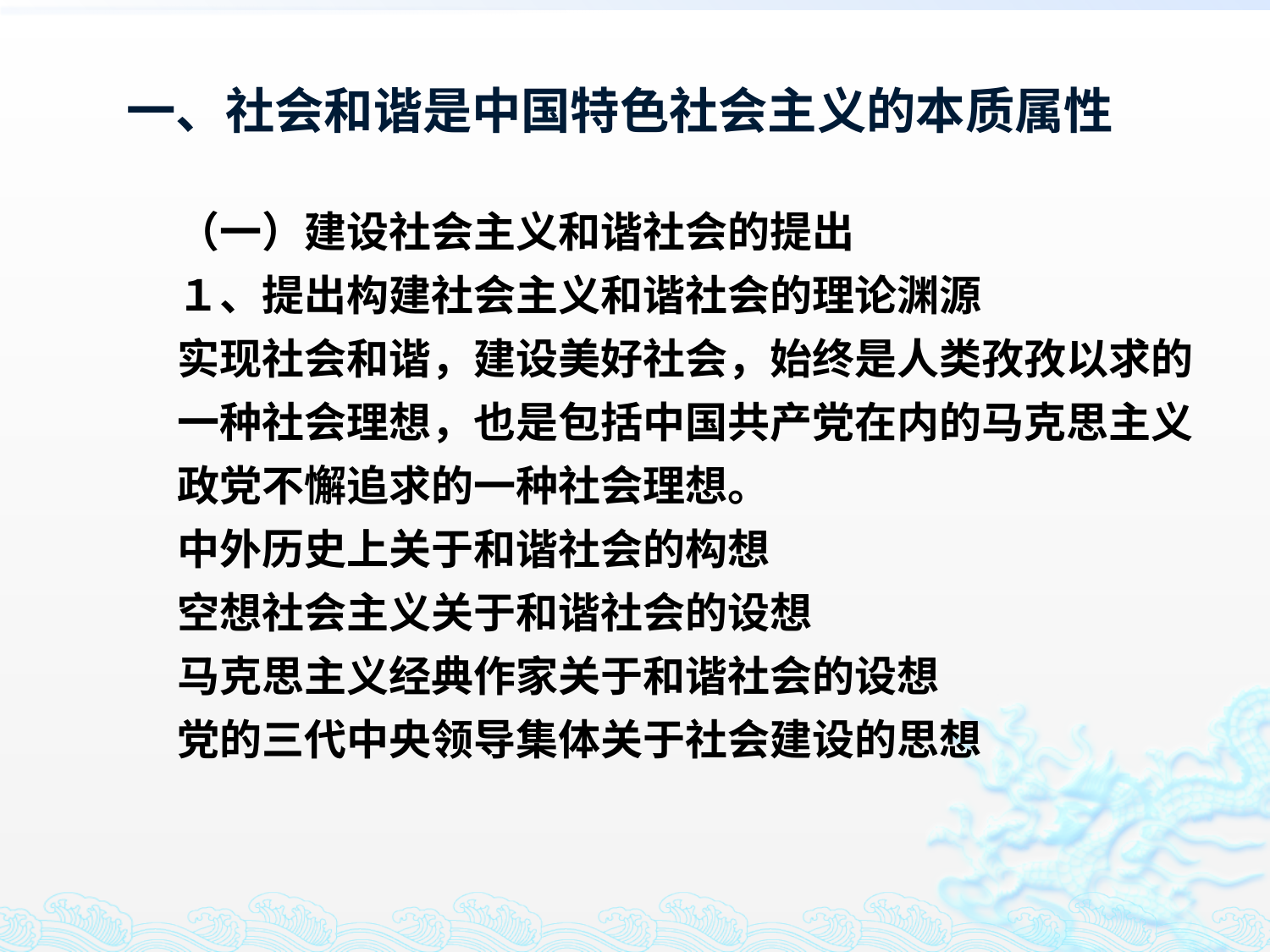

# 一、社会和谐是中国特色社会主义的本质属性
（一）建设社会主义和谐社会的提出
１、提出构建社会主义和谐社会的理论渊源
实现社会和谐，建设美好社会，始终是人类孜孜以求的一种社会理想，也是包括中国共产党在内的马克思主义政党不懈追求的一种社会理想。
中外历史上关于和谐社会的构想
空想社会主义关于和谐社会的设想
马克思主义经典作家关于和谐社会的设想
党的三代中央领导集体关于社会建设的思想